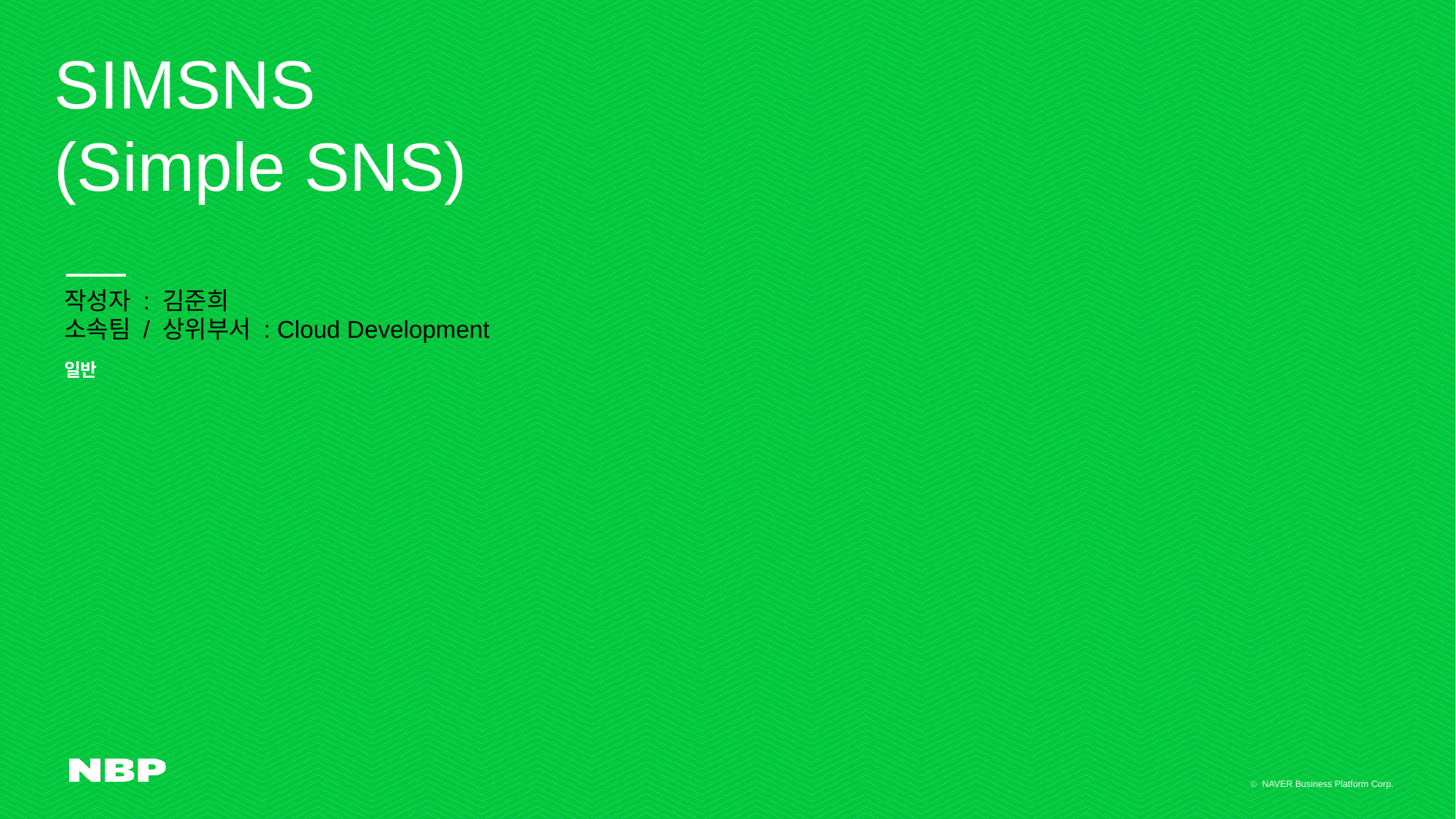

# SIMSNS (Simple SNS)
작성자 : 김준희
소속팀 / 상위부서 : Cloud Development